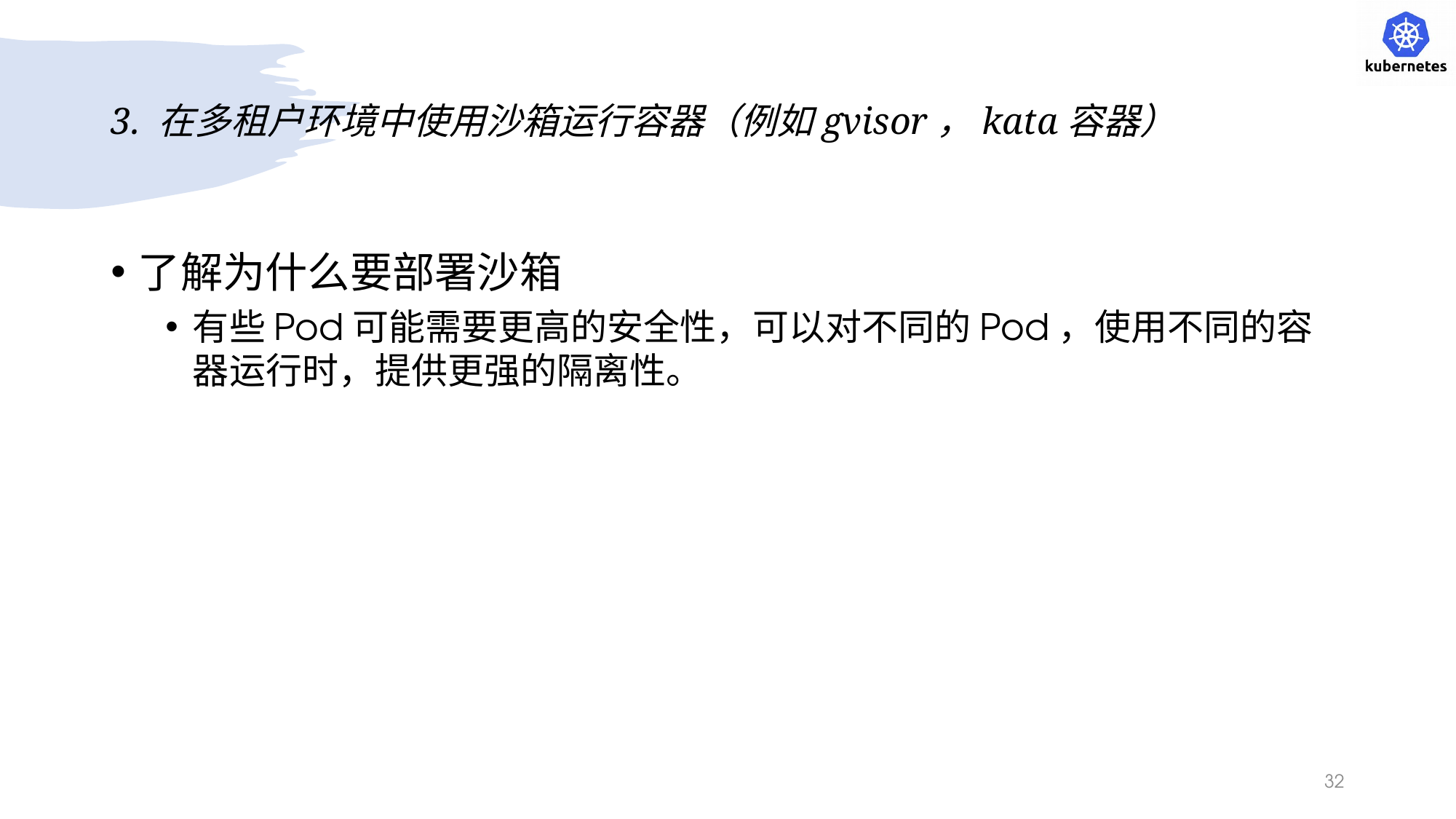

# 3. 在多租户环境中使用沙箱运行容器（例如gvisor，kata容器）
了解为什么要部署沙箱
有些Pod可能需要更高的安全性，可以对不同的Pod，使用不同的容器运行时，提供更强的隔离性。

32